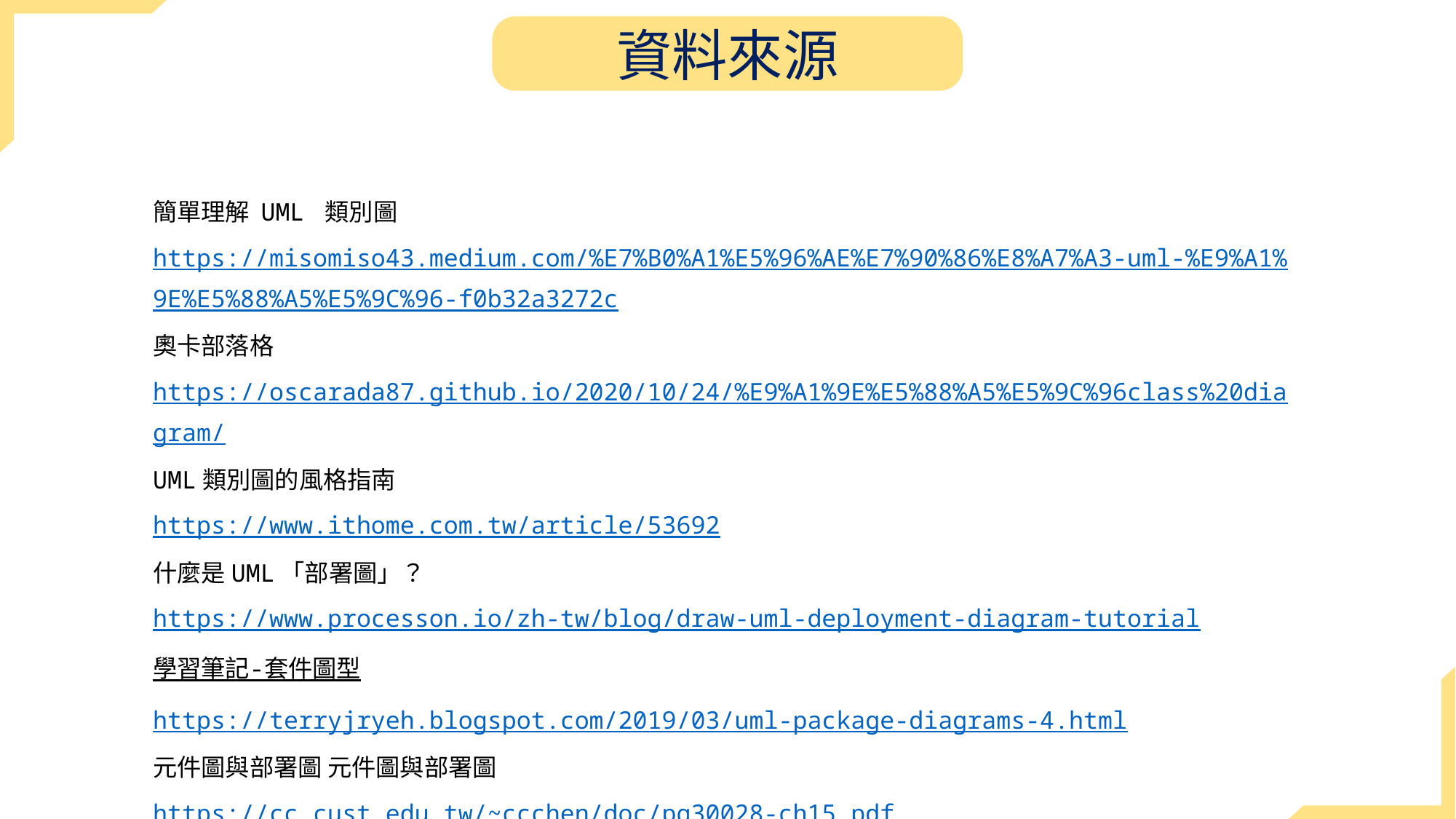

資料來源
簡單理解 UML 類別圖
https://misomiso43.medium.com/%E7%B0%A1%E5%96%AE%E7%90%86%E8%A7%A3-uml-%E9%A1%9E%E5%88%A5%E5%9C%96-f0b32a3272c
奧卡部落格
https://oscarada87.github.io/2020/10/24/%E9%A1%9E%E5%88%A5%E5%9C%96class%20diagram/
UML類別圖的風格指南
https://www.ithome.com.tw/article/53692
什麼是UML「部署圖」？
https://www.processon.io/zh-tw/blog/draw-uml-deployment-diagram-tutorial
學習筆記-套件圖型
https://terryjryeh.blogspot.com/2019/03/uml-package-diagrams-4.html
元件圖與部署圖 元件圖與部署圖
https://cc.cust.edu.tw/~ccchen/doc/pg30028-ch15.pdf